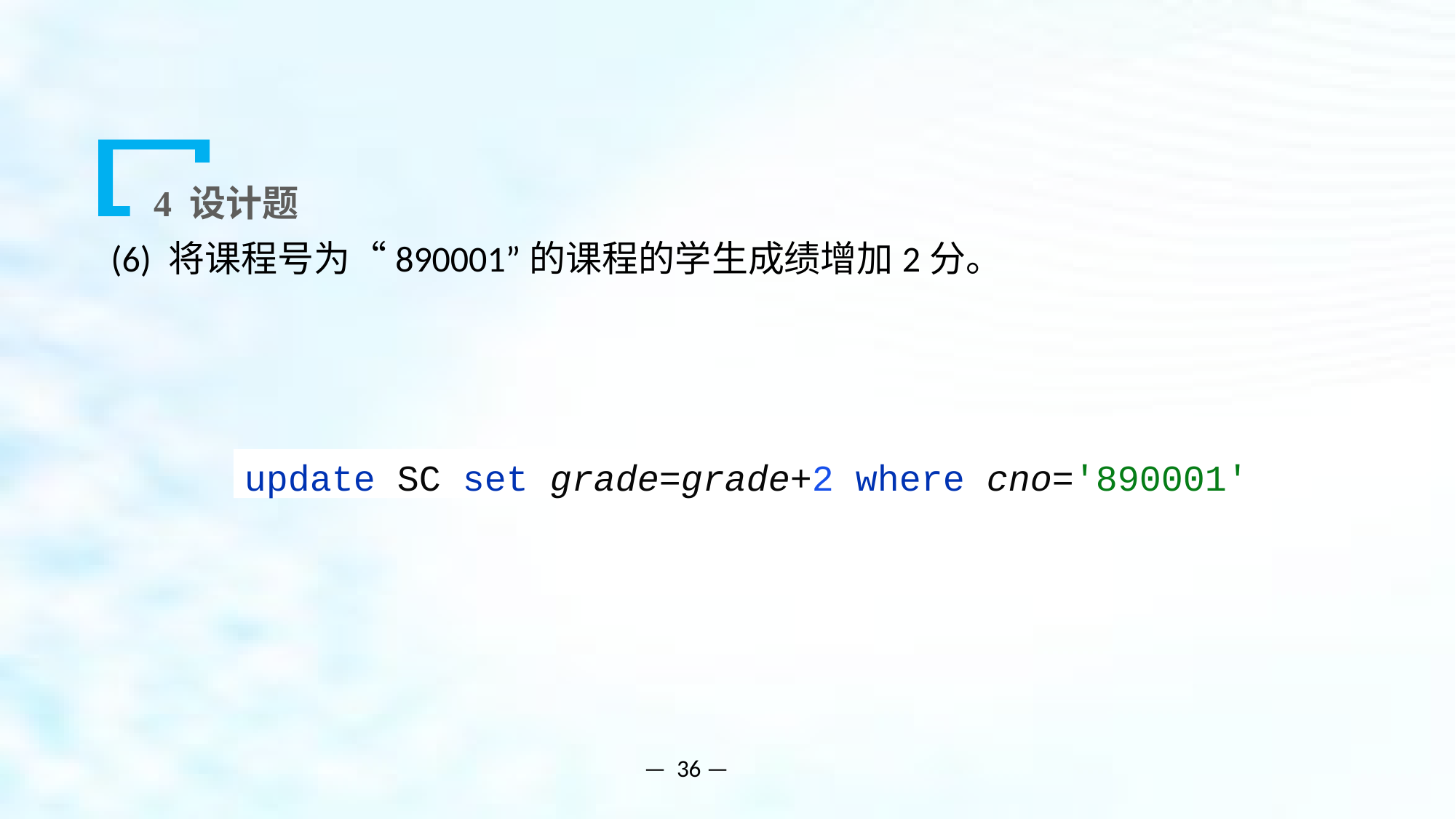

4 设计题
(6) 将课程号为“890001”的课程的学生成绩增加2分。
update SC set grade=grade+2 where cno='890001'